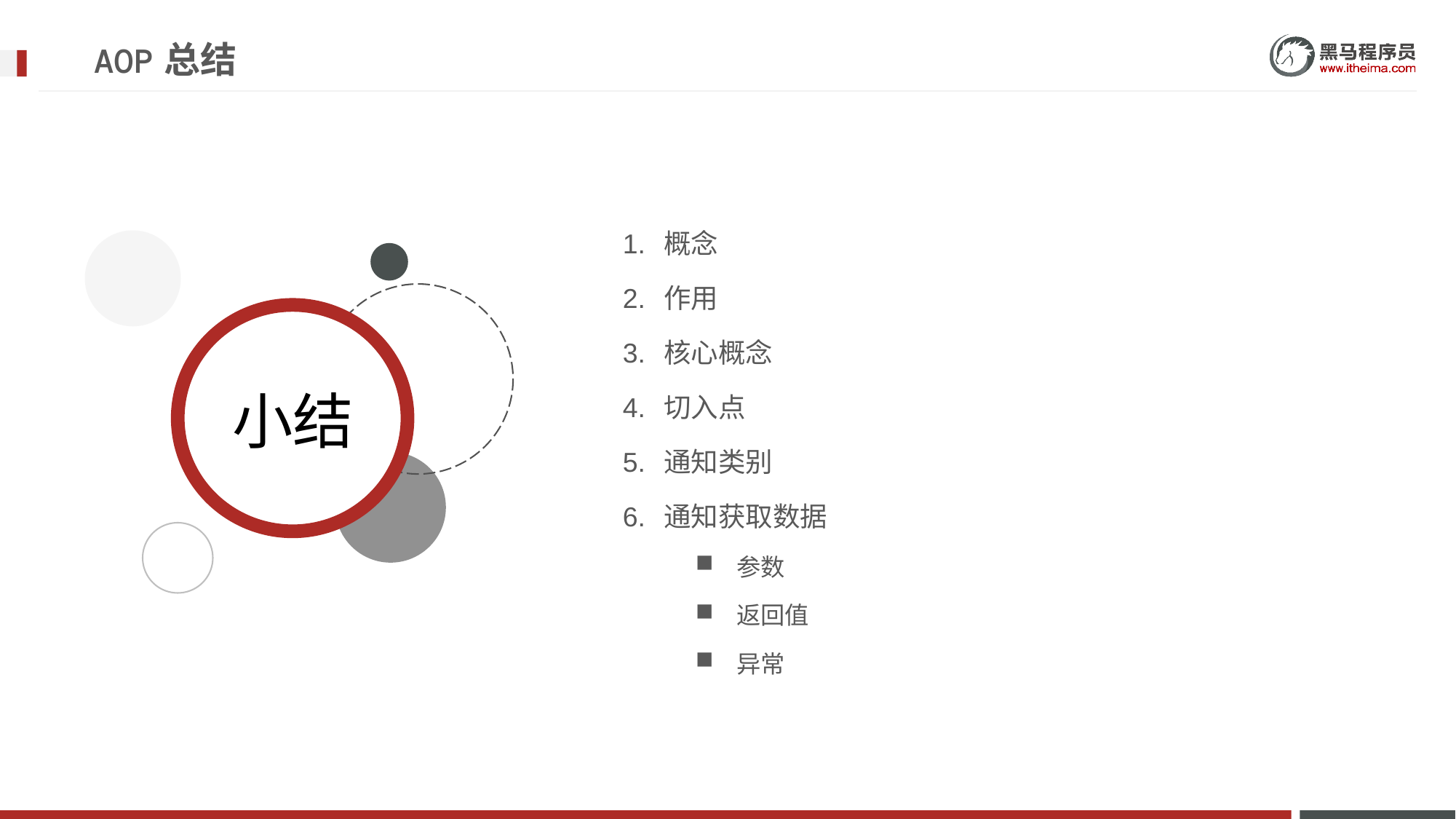

# AOP总结
概念
作用
核心概念
切入点
通知类别
通知获取数据
参数
返回值
异常